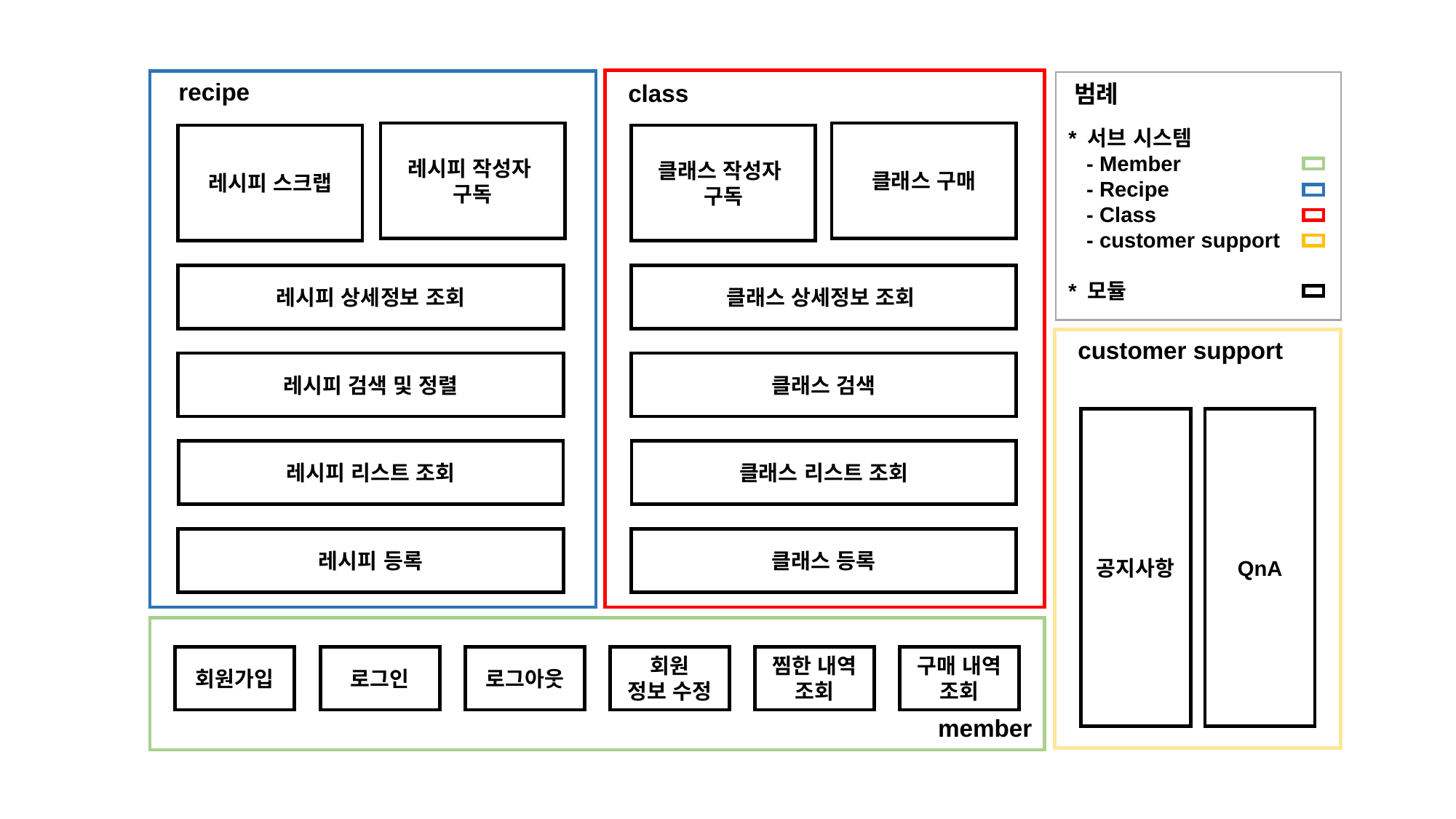

recipe

class

범례
* 서브 시스템
   - Member
   - Recipe
   - Class
   - customer support

* 모듈
레시피 작성자
구독
클래스 구매
레시피 스크랩
클래스 작성자
구독

레시피 상세정보 조회
클래스 상세정보 조회

customer support

레시피 검색 및 정렬
클래스 검색
QnA
공지사항
레시피 리스트 조회
클래스 리스트 조회
레시피 등록
클래스 등록

구매 내역 조회
찜한 내역 조회
회원가입
로그인
로그아웃
회원
정보 수정
member